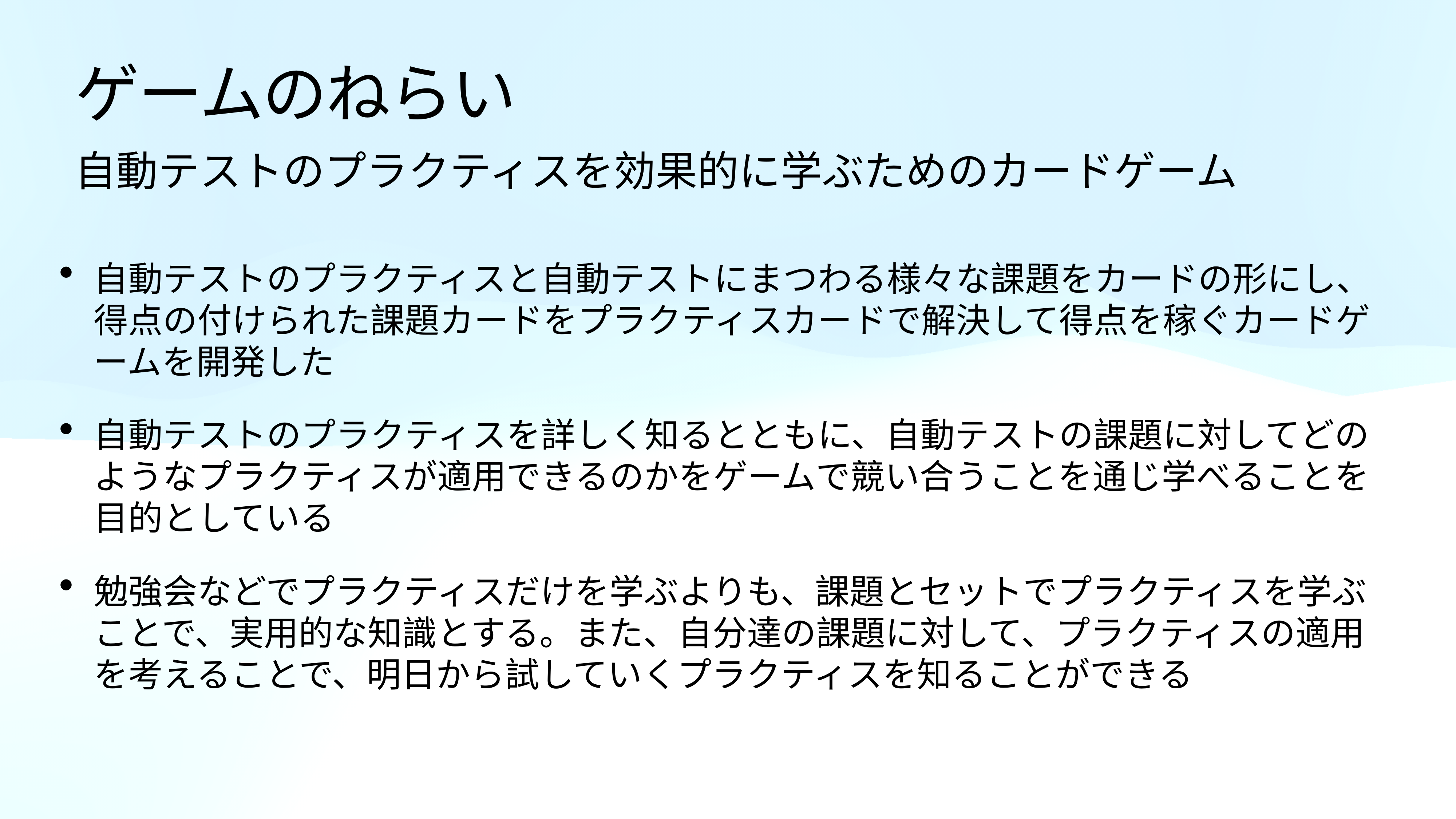

# ゲームのねらい
自動テストのプラクティスを効果的に学ぶためのカードゲーム
自動テストのプラクティスと自動テストにまつわる様々な課題をカードの形にし、得点の付けられた課題カードをプラクティスカードで解決して得点を稼ぐカードゲームを開発した
自動テストのプラクティスを詳しく知るとともに、自動テストの課題に対してどのようなプラクティスが適用できるのかをゲームで競い合うことを通じ学べることを目的としている
勉強会などでプラクティスだけを学ぶよりも、課題とセットでプラクティスを学ぶことで、実用的な知識とする。また、自分達の課題に対して、プラクティスの適用を考えることで、明日から試していくプラクティスを知ることができる